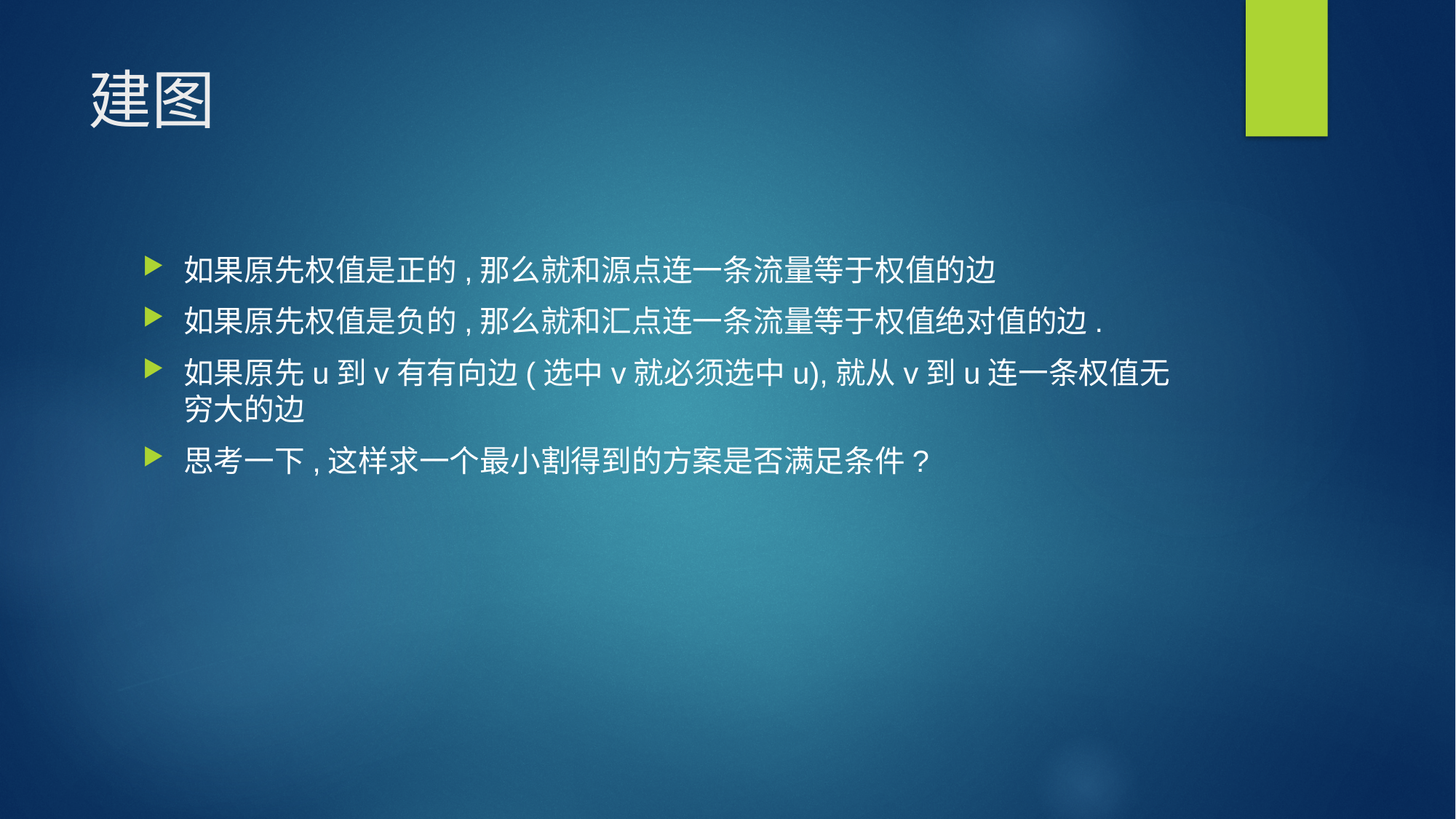

# 建图
如果原先权值是正的,那么就和源点连一条流量等于权值的边
如果原先权值是负的,那么就和汇点连一条流量等于权值绝对值的边.
如果原先u到v有有向边(选中v就必须选中u),就从v到u连一条权值无穷大的边
思考一下,这样求一个最小割得到的方案是否满足条件?